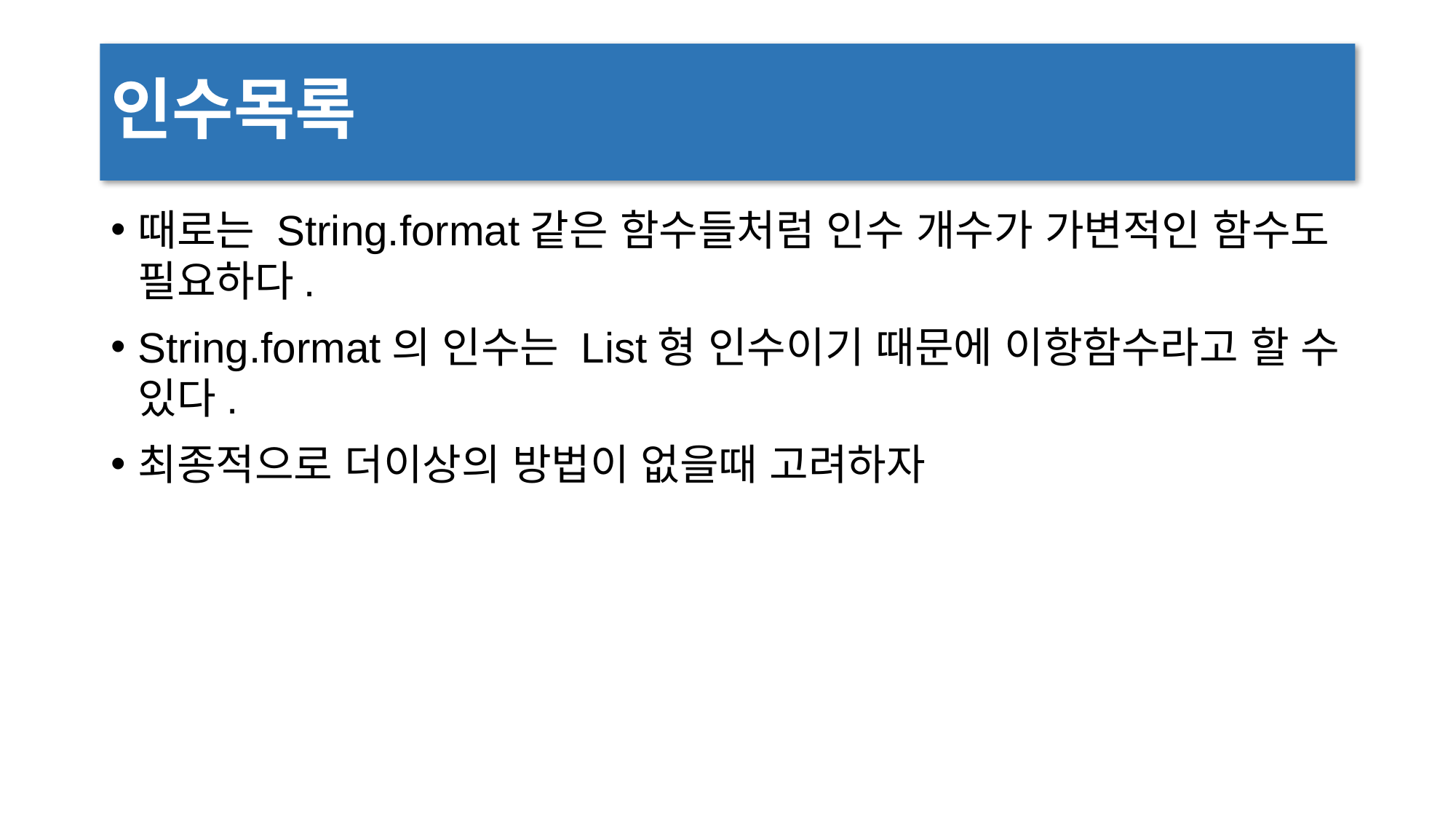

# 인수목록
때로는 String.format같은 함수들처럼 인수 개수가 가변적인 함수도 필요하다.
String.format의 인수는 List형 인수이기 때문에 이항함수라고 할 수 있다.
최종적으로 더이상의 방법이 없을때 고려하자